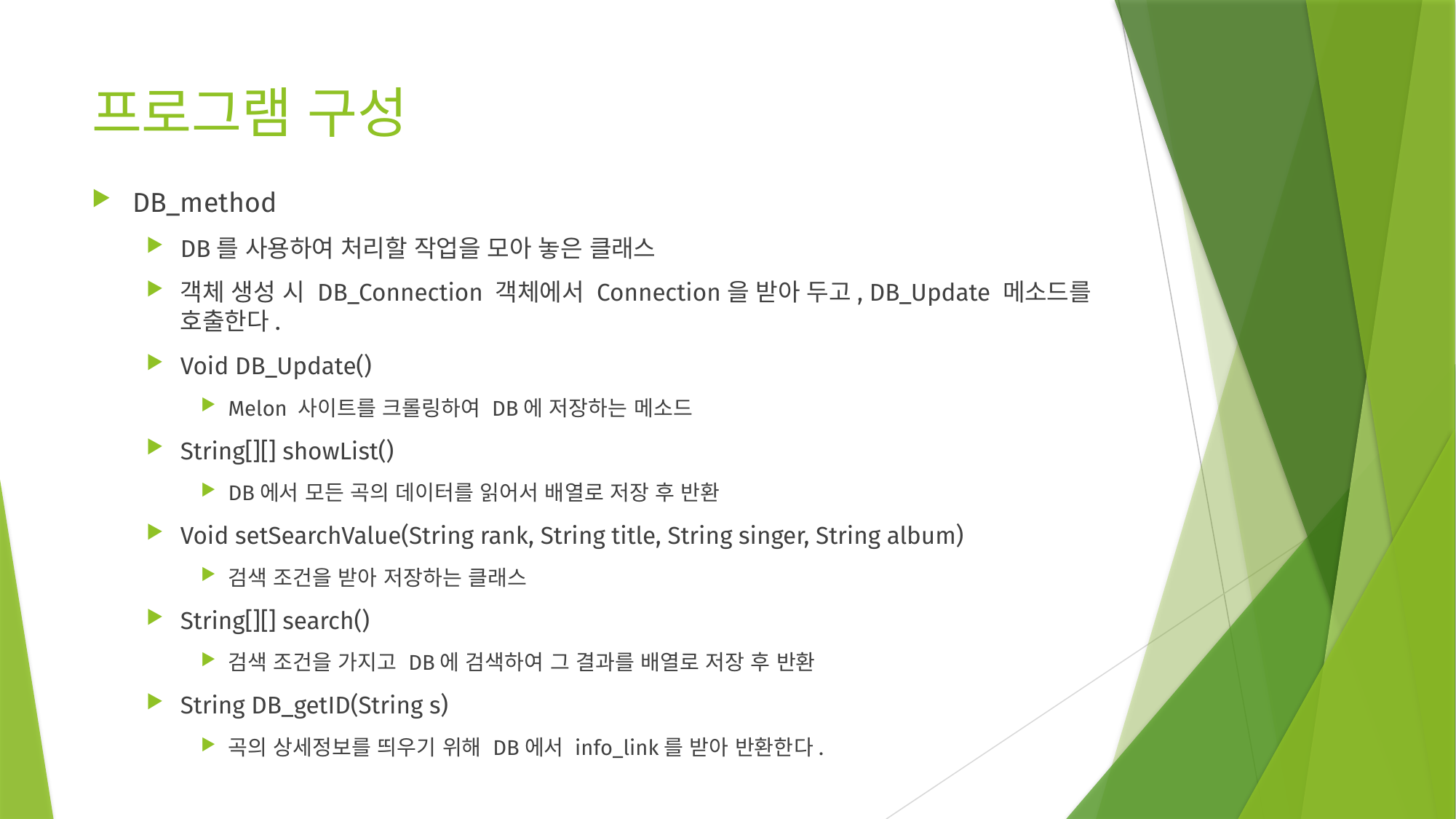

# 프로그램 구성
DB_method
DB를 사용하여 처리할 작업을 모아 놓은 클래스
객체 생성 시 DB_Connection 객체에서 Connection을 받아 두고, DB_Update 메소드를 호출한다.
Void DB_Update()
Melon 사이트를 크롤링하여 DB에 저장하는 메소드
String[][] showList()
DB에서 모든 곡의 데이터를 읽어서 배열로 저장 후 반환
Void setSearchValue(String rank, String title, String singer, String album)
검색 조건을 받아 저장하는 클래스
String[][] search()
검색 조건을 가지고 DB에 검색하여 그 결과를 배열로 저장 후 반환
String DB_getID(String s)
곡의 상세정보를 띄우기 위해 DB에서 info_link를 받아 반환한다.